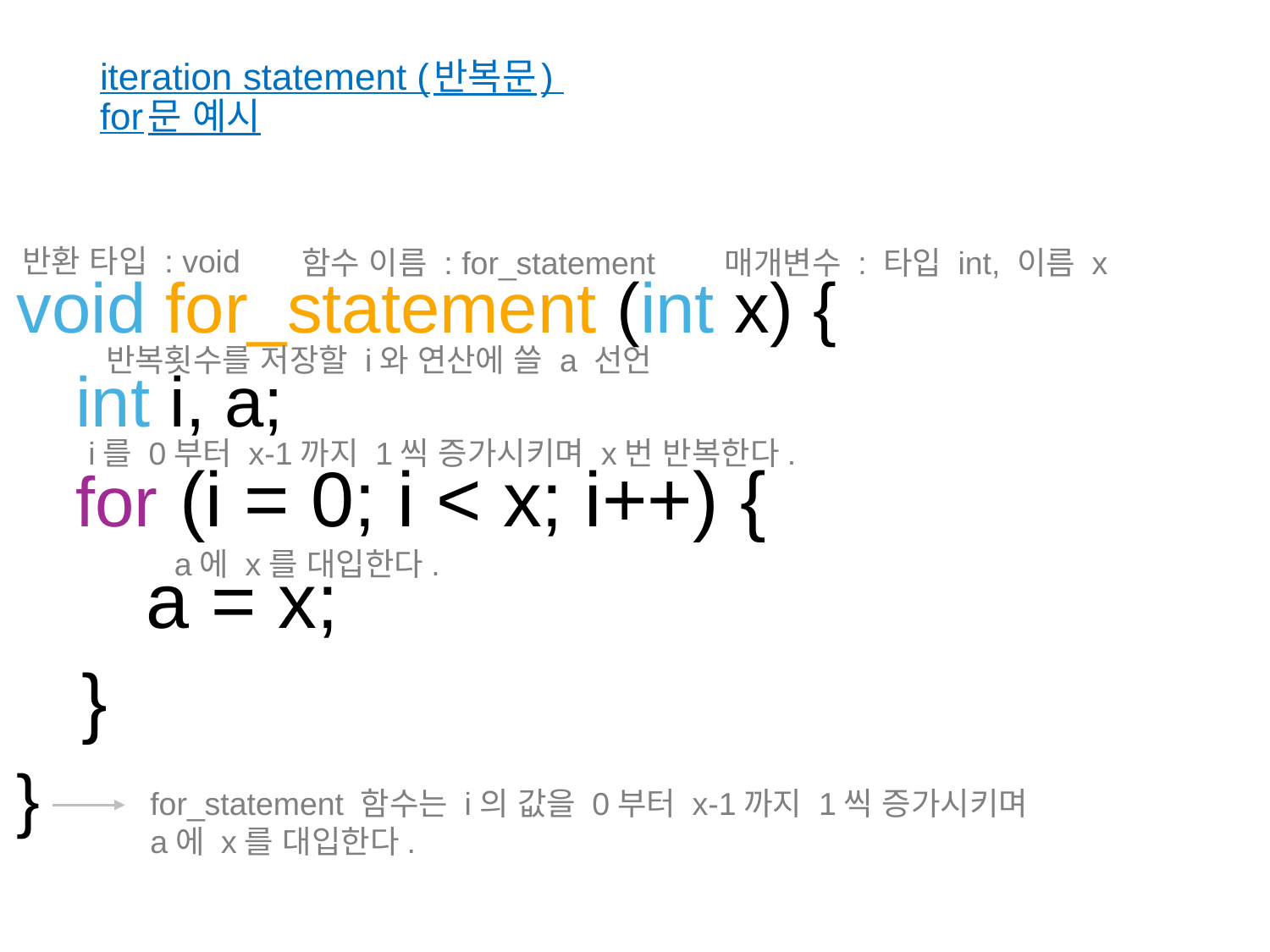

# iteration statement (반복문) for문 예시
반환 타입 : void
함수 이름 : for_statement
매개변수 : 타입 int, 이름 x
void for_statement (int x) {
   int i, a;
   for (i = 0; i < x; i++) {
      a = x;
   }
}
반복횟수를 저장할 i와 연산에 쓸 a 선언
i를 0부터 x-1까지 1씩 증가시키며 x번 반복한다.
a에 x를 대입한다.
for_statement 함수는 i의 값을 0부터 x-1까지 1씩 증가시키며
a에 x를 대입한다.